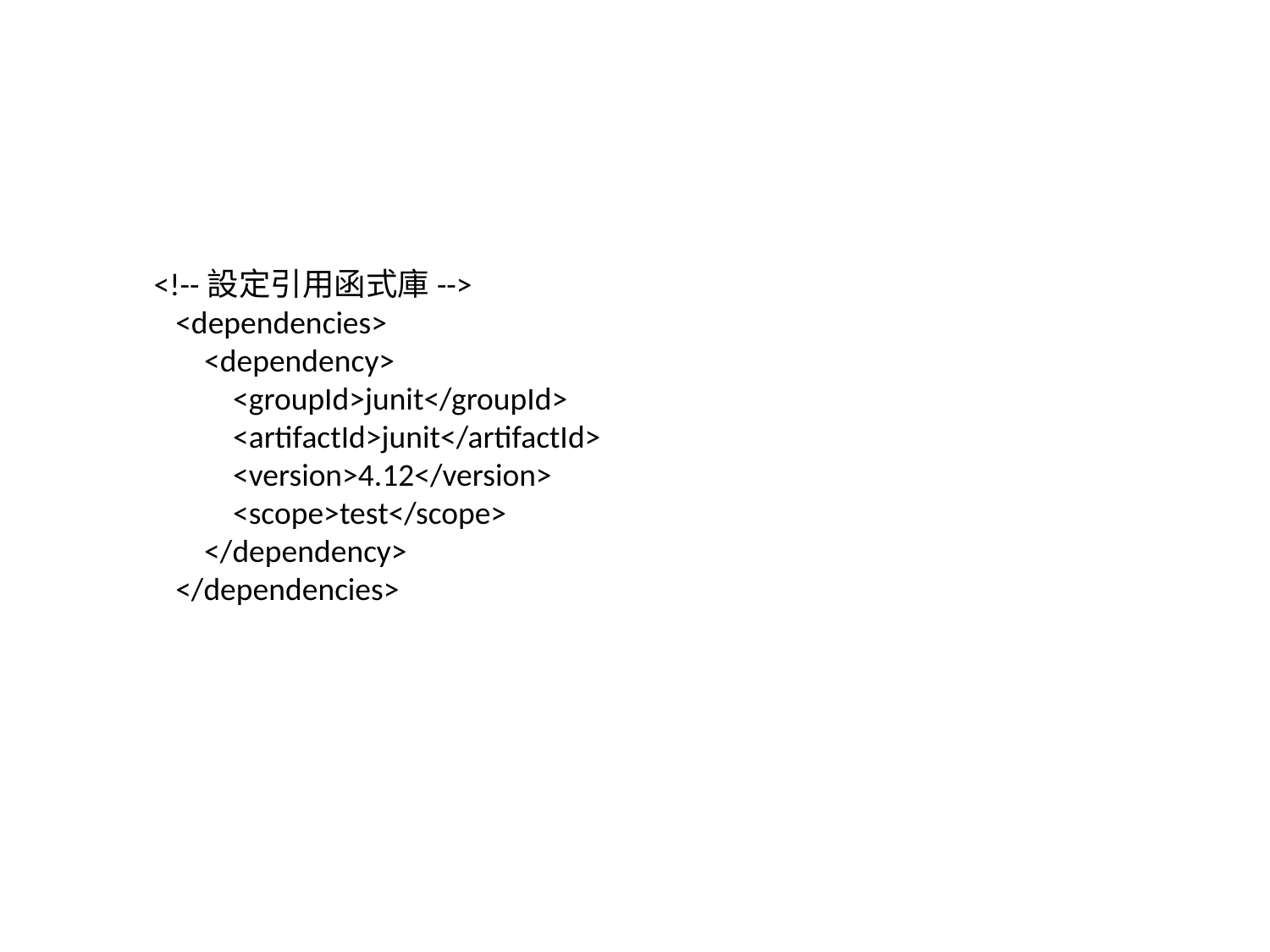

#
 <!--設定引用函式庫-->
    <dependencies>
        <dependency>
            <groupId>junit</groupId>
            <artifactId>junit</artifactId>
            <version>4.12</version>
            <scope>test</scope>
        </dependency>
    </dependencies>